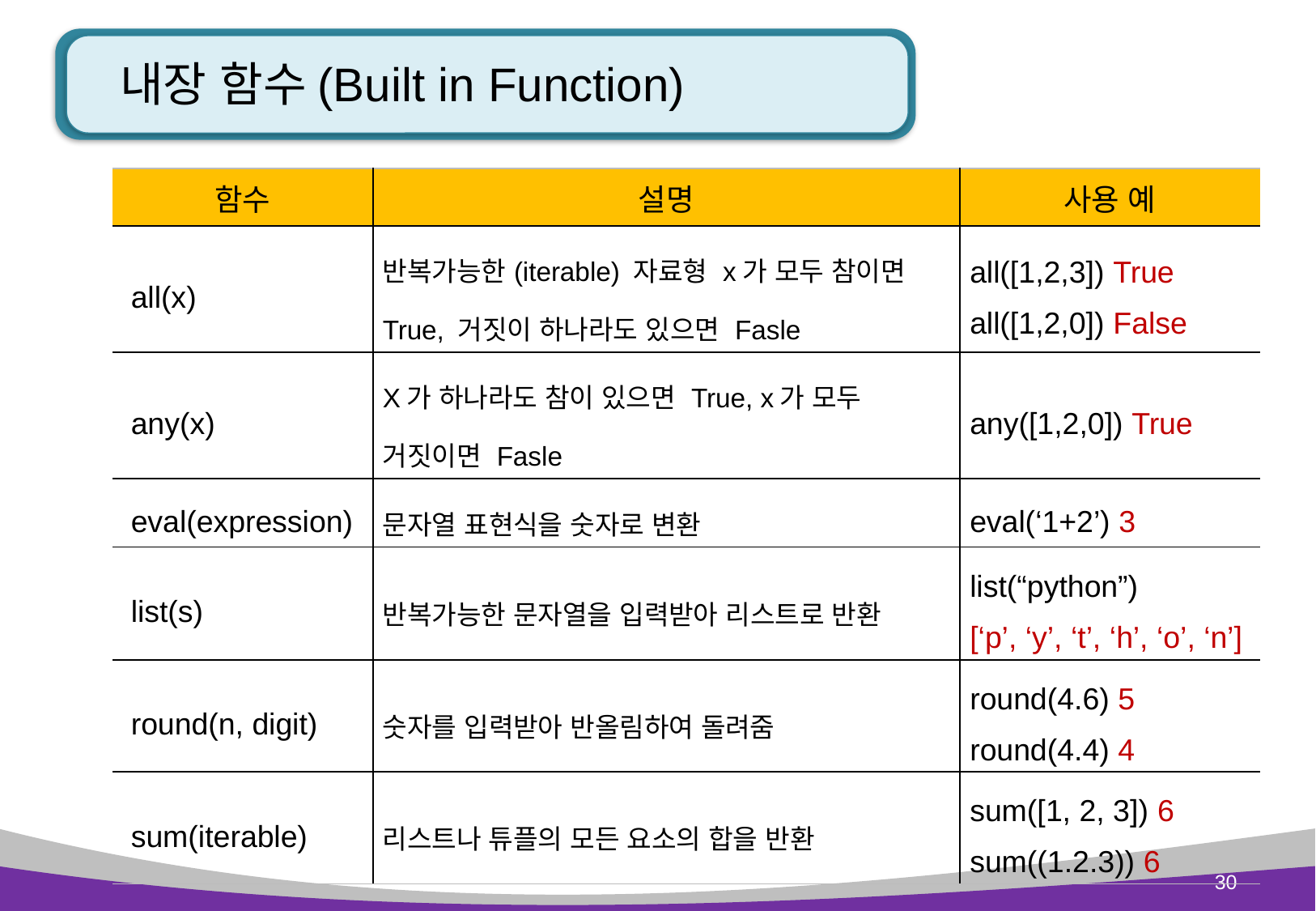

# 내장 함수(Built in Function)
| 함수 | 설명 | 사용 예 |
| --- | --- | --- |
| all(x) | 반복가능한(iterable) 자료형 x가 모두 참이면 True, 거짓이 하나라도 있으면 Fasle | all([1,2,3]) True all([1,2,0]) False |
| any(x) | X가 하나라도 참이 있으면 True, x가 모두 거짓이면 Fasle | any([1,2,0]) True |
| eval(expression) | 문자열 표현식을 숫자로 변환 | eval(‘1+2’) 3 |
| list(s) | 반복가능한 문자열을 입력받아 리스트로 반환 | list(“python”) [‘p’, ‘y’, ‘t’, ‘h’, ‘o’, ‘n’] |
| round(n, digit) | 숫자를 입력받아 반올림하여 돌려줌 | round(4.6) 5 round(4.4) 4 |
| sum(iterable) | 리스트나 튜플의 모든 요소의 합을 반환 | sum([1, 2, 3]) 6 sum((1.2.3)) 6 |
30